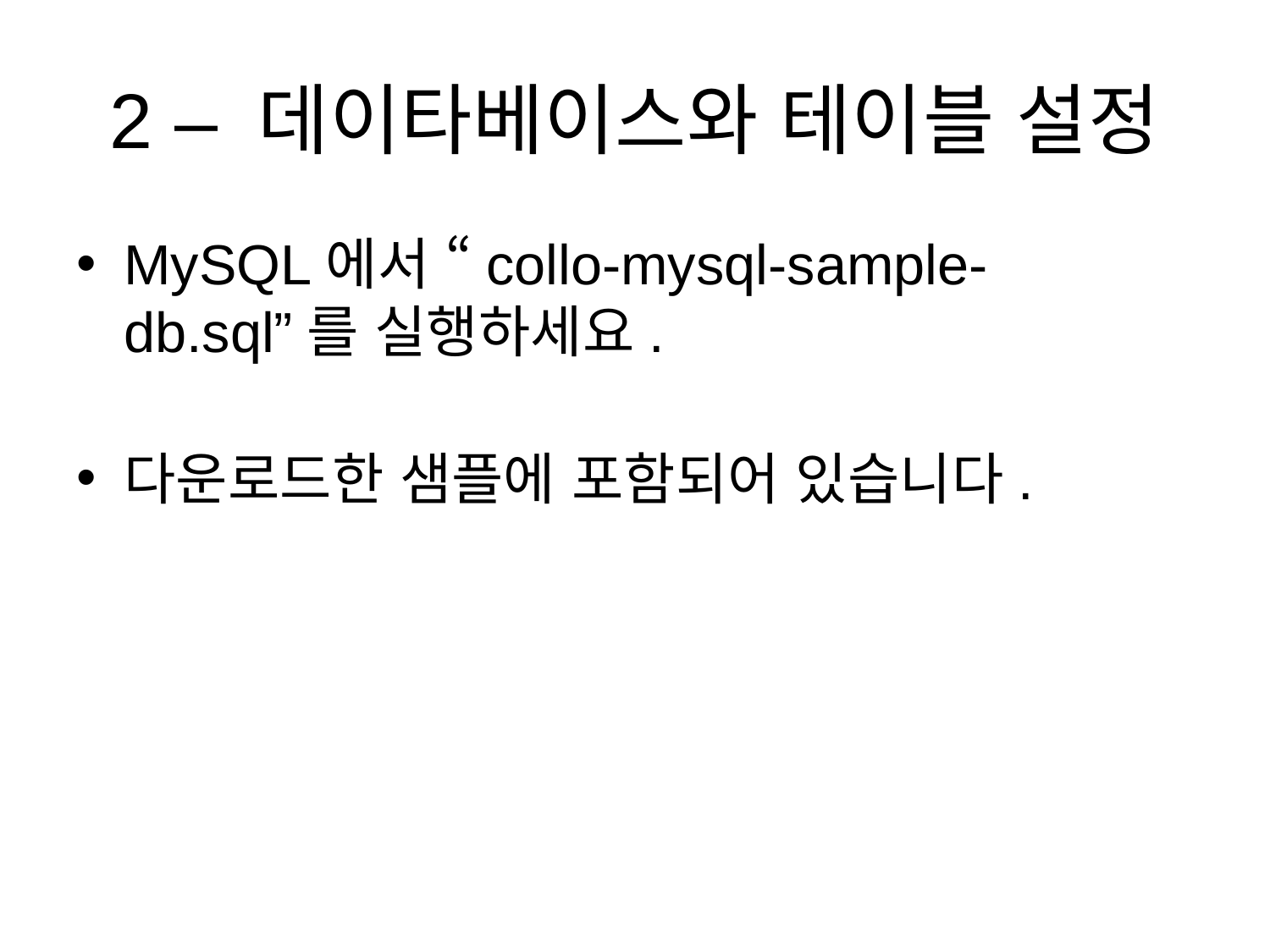

# 2 – 데이타베이스와 테이블 설정
MySQL에서 “collo-mysql-sample-db.sql”를 실행하세요.
다운로드한 샘플에 포함되어 있습니다.